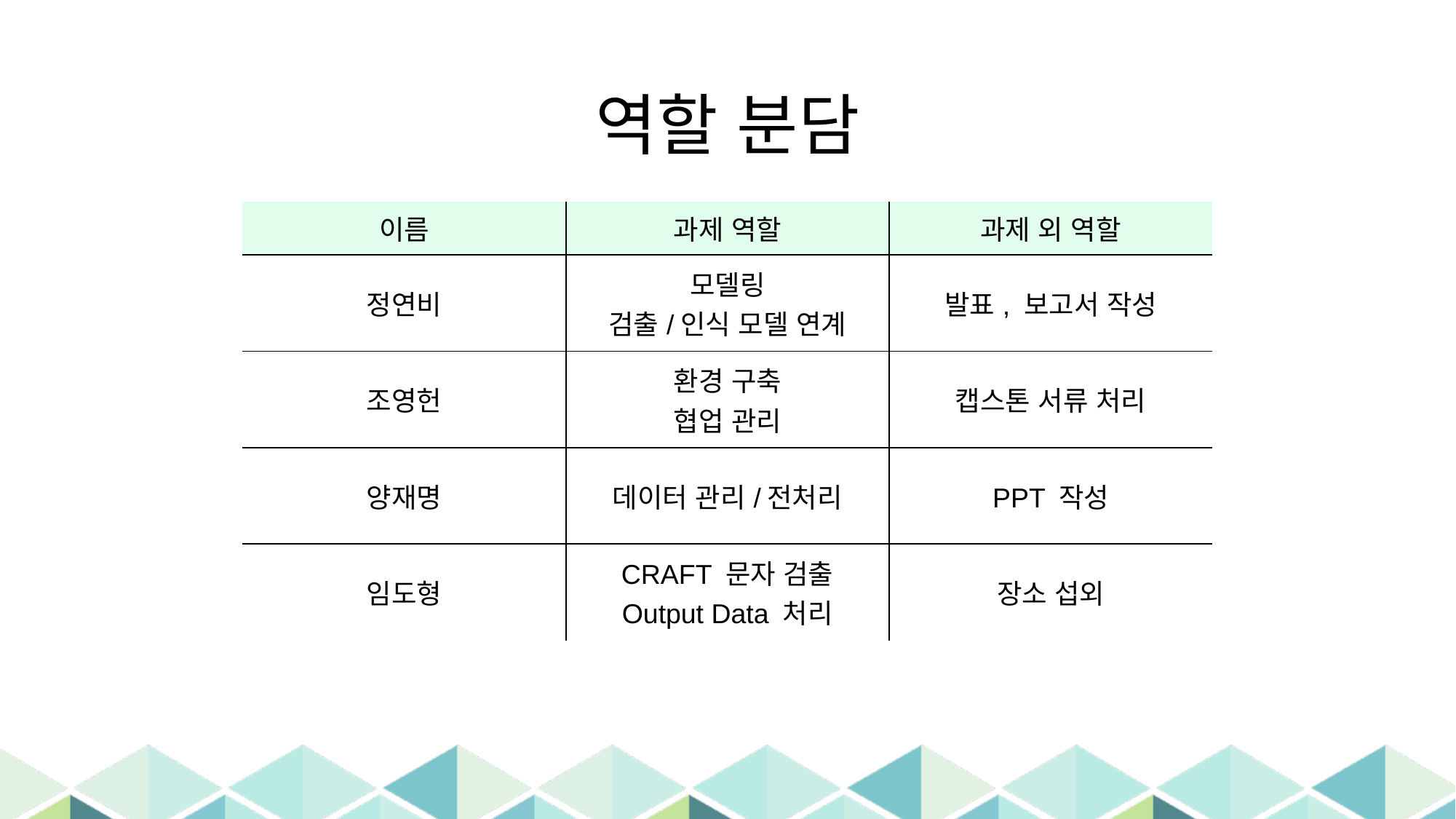

# 역할 분담
| 이름 | 과제 역할 | 과제 외 역할 |
| --- | --- | --- |
| 정연비 | 모델링 검출/인식 모델 연계 | 발표, 보고서 작성 |
| 조영헌 | 환경 구축 협업 관리 | 캡스톤 서류 처리 |
| 양재명 | 데이터 관리/전처리 | PPT 작성 |
| 임도형 | CRAFT 문자 검출 Output Data 처리 | 장소 섭외 |